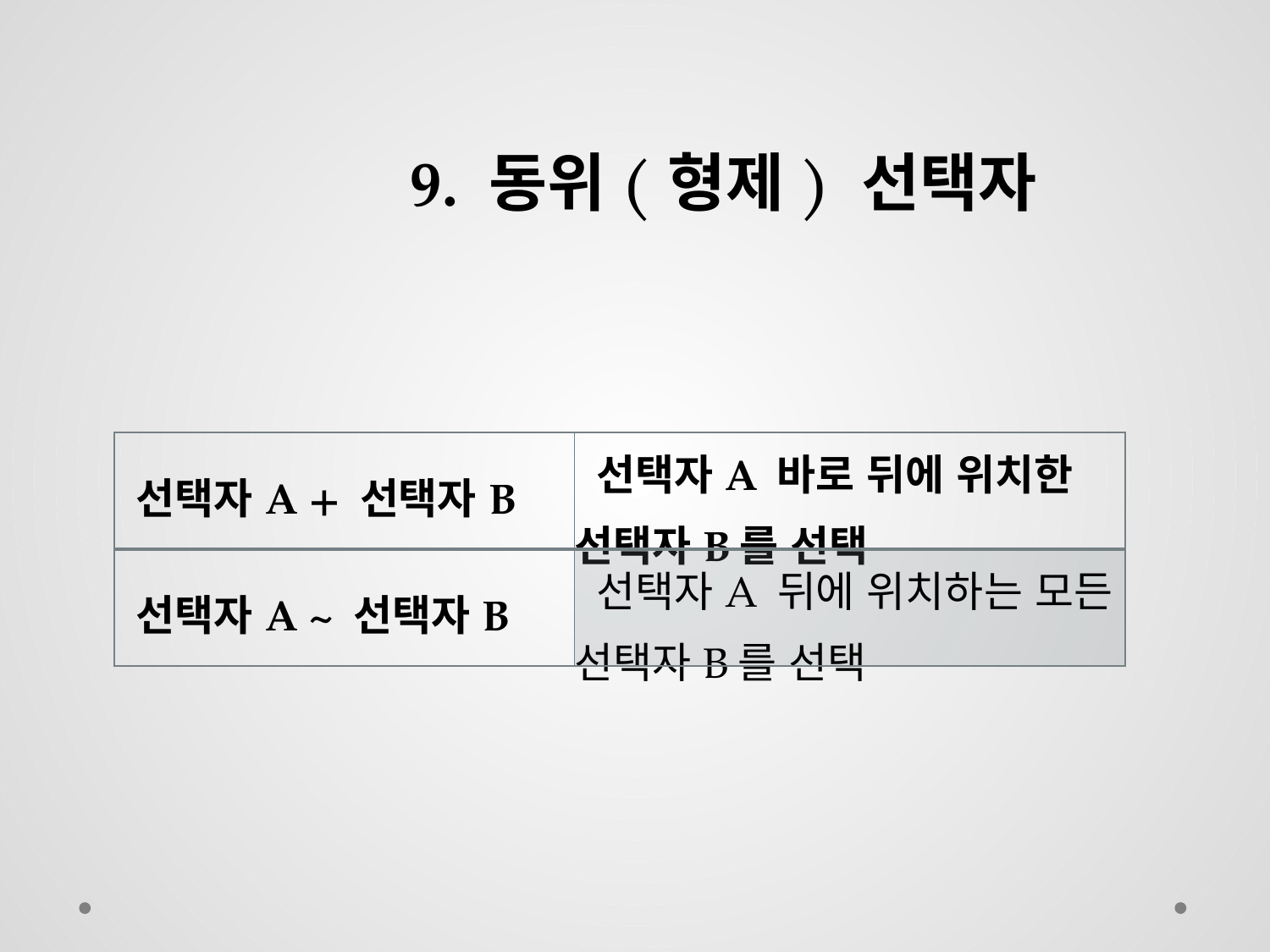

9. 동위(형제) 선택자
| 선택자A + 선택자B | 선택자A 바로 뒤에 위치한 선택자B를 선택 |
| --- | --- |
| 선택자A ~ 선택자B | 선택자A 뒤에 위치하는 모든 선택자B를 선택 |